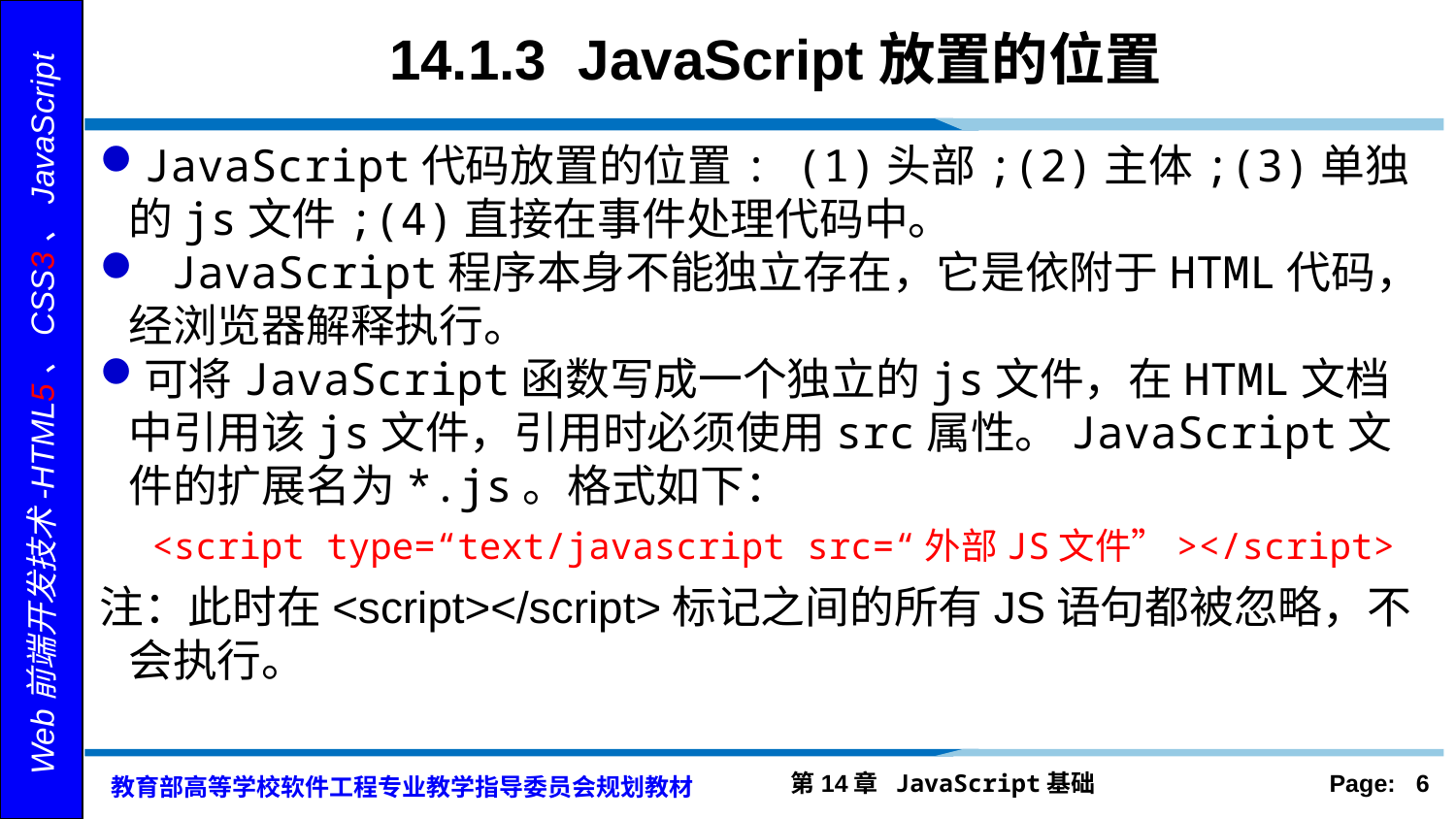

# 14.1.3  JavaScript放置的位置
JavaScript代码放置的位置: (1)头部;(2)主体;(3)单独的js文件;(4)直接在事件处理代码中。
 JavaScript程序本身不能独立存在，它是依附于HTML代码，经浏览器解释执行。
可将JavaScript函数写成一个独立的js文件，在HTML文档中引用该js文件，引用时必须使用src属性。JavaScript文件的扩展名为*.js。格式如下：
 <script type=“text/javascript src=“外部JS文件”></script>
注：此时在<script></script>标记之间的所有JS语句都被忽略，不会执行。